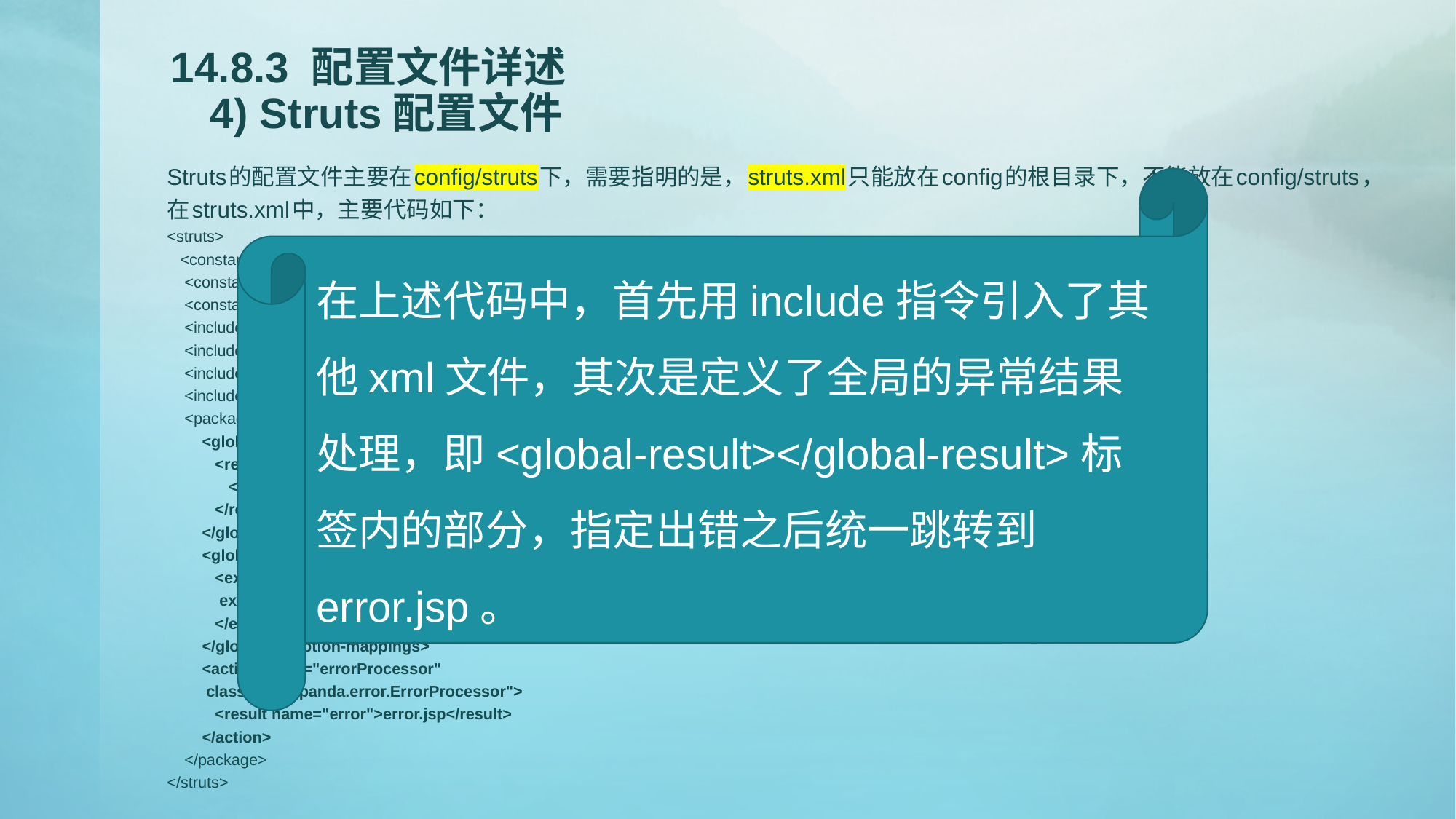

# 14.8.3 配置文件详述 4) Struts配置文件
Struts的配置文件主要在config/struts下，需要指明的是，struts.xml只能放在config的根目录下，不能放在config/struts，在struts.xml中，主要代码如下：
<struts>
   <constant name="struts.objectFactory" value="spring" />
    <constant name="struts.devMode" value="true"/>
    <constant name="struts.multipart.saveDir" value="/tmp"/>
    <include file="struts/struts-login.xml"/>
    <include file="struts/struts-employee.xml"/>
    <include file="struts/struts-product.xml"/>
    <include file="struts/struts-order.xml"/>
    <package name="struts-global" extends="struts-default">
        <global-results>
           <result name="errHandler" type="chain">
              <param name="actionName">errorProcessor</param>
           </result>
        </global-results>
        <global-exception-mappings>
           <exception-mapping result="errHandler"
            exception="java.lang.Exception">
           </exception-mapping>
        </global-exception-mappings>
        <action name="errorProcessor"
         class="com.panda.error.ErrorProcessor">
           <result name="error">error.jsp</result>
        </action>
    </package>
</struts>
在上述代码中，首先用include指令引入了其他xml文件，其次是定义了全局的异常结果处理，即<global-result></global-result>标签内的部分，指定出错之后统一跳转到error.jsp。